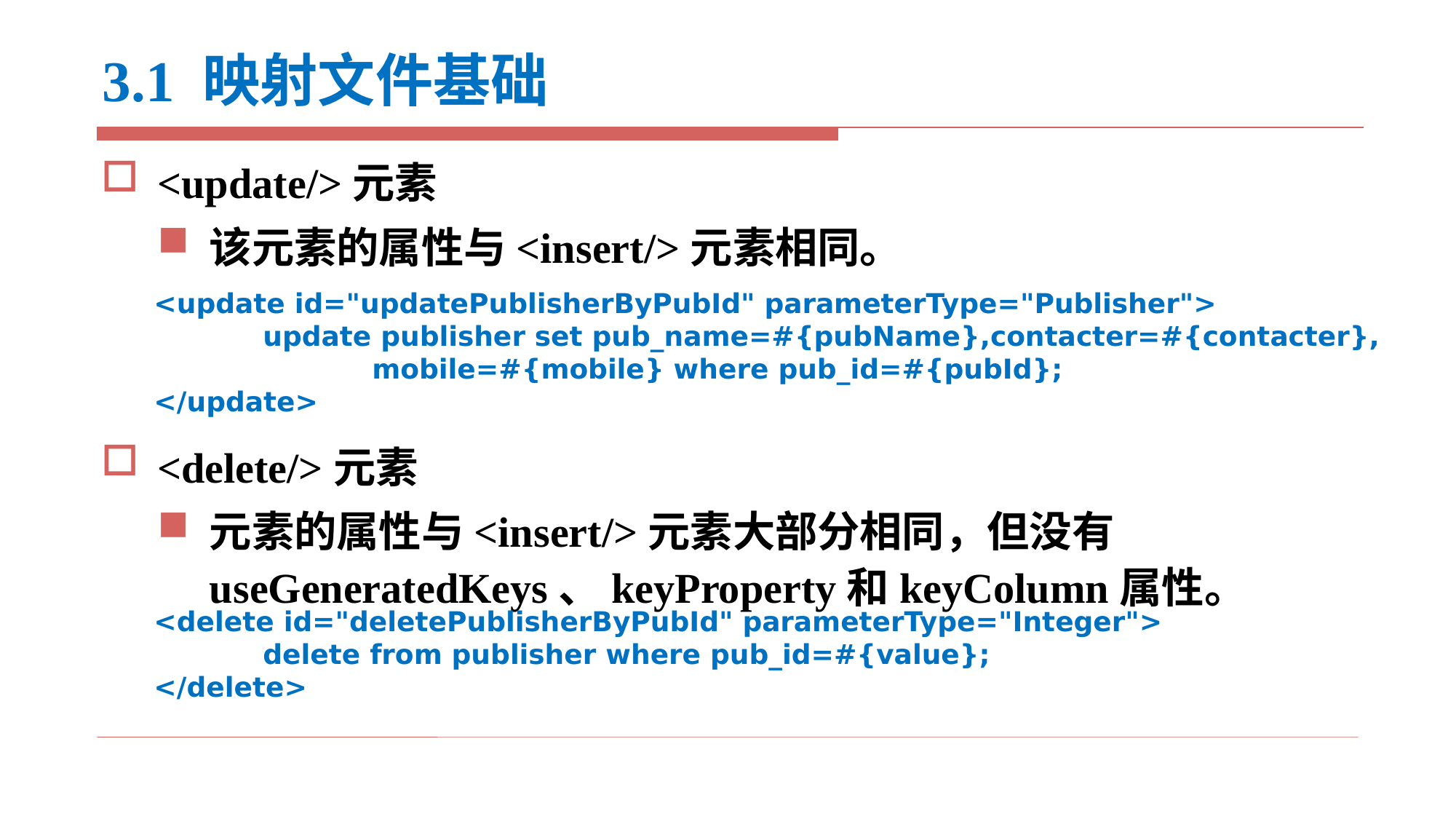

# 3.1 映射文件基础
<update/>元素
该元素的属性与<insert/>元素相同。

<delete/>元素
元素的属性与<insert/>元素大部分相同，但没有useGeneratedKeys、keyProperty和keyColumn属性。
<update id="updatePublisherByPubId" parameterType="Publisher">
	update publisher set pub_name=#{pubName},contacter=#{contacter},
		mobile=#{mobile} where pub_id=#{pubId};
</update>
<delete id="deletePublisherByPubId" parameterType="Integer">
	delete from publisher where pub_id=#{value};
</delete>
11